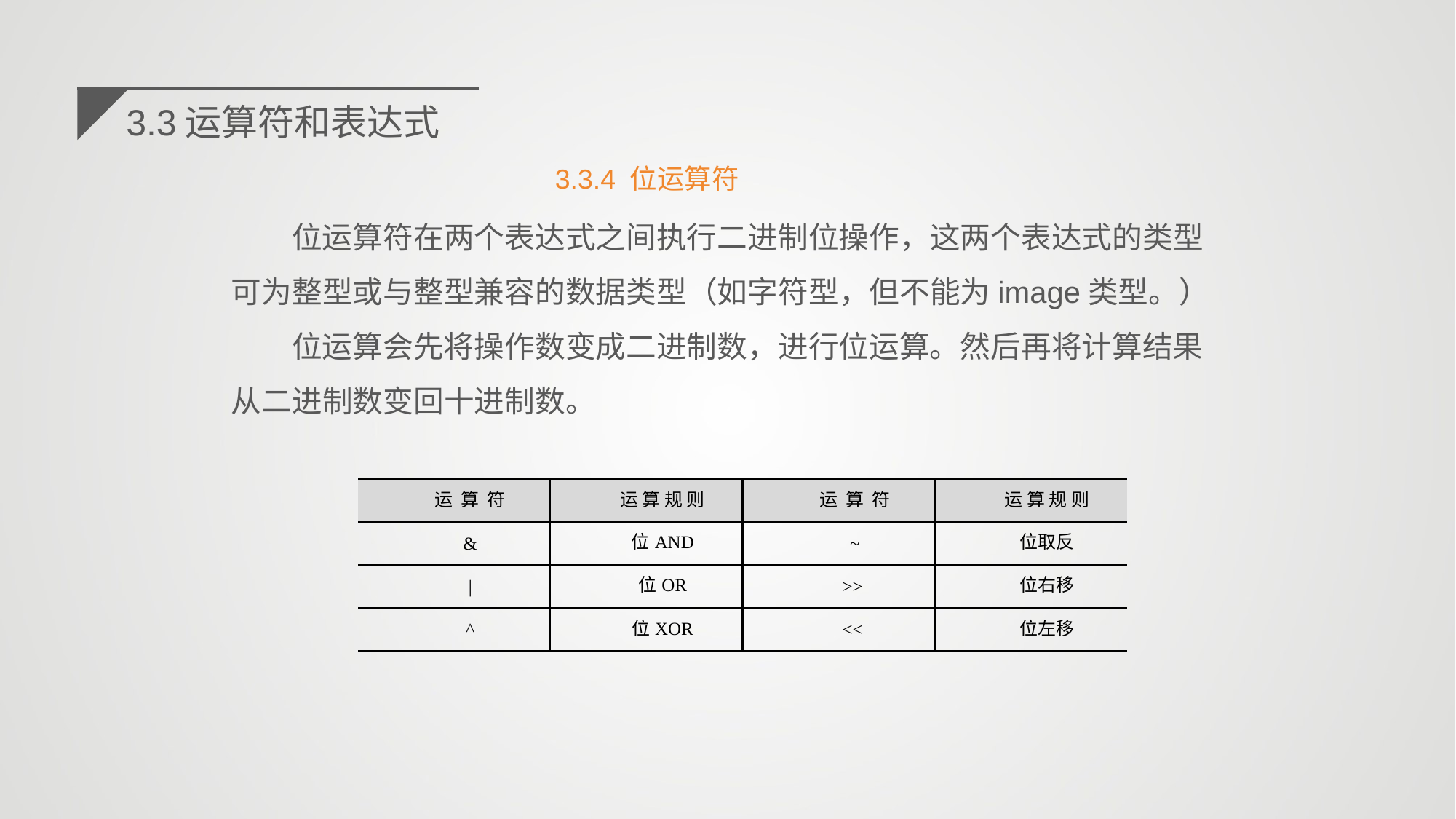

3.3运算符和表达式

3.3.4 位运算符
位运算符在两个表达式之间执行二进制位操作，这两个表达式的类型可为整型或与整型兼容的数据类型（如字符型，但不能为image类型。）
位运算会先将操作数变成二进制数，进行位运算。然后再将计算结果从二进制数变回十进制数。

| 运 算 符 | 运 算 规 则 | 运 算 符 | 运 算 规 则 |
| --- | --- | --- | --- |
| & | 位AND | ~ | 位取反 |
| | | 位OR | >> | 位右移 |
| ^ | 位XOR | << | 位左移 |